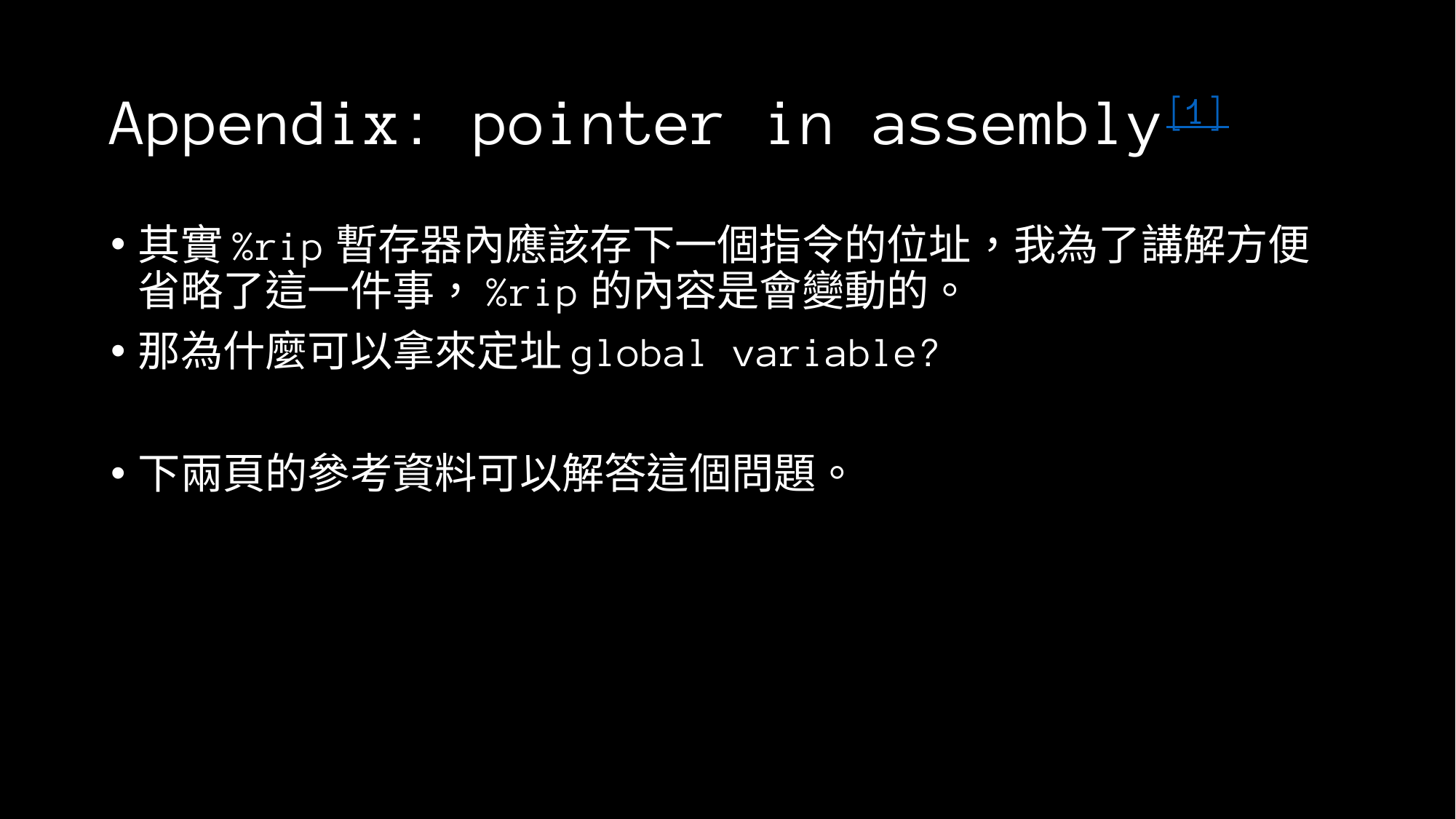

# Appendix: pointer in assembly[1]
其實%rip暫存器內應該存下一個指令的位址，我為了講解方便省略了這一件事，%rip的內容是會變動的。
那為什麼可以拿來定址global variable?

下兩頁的參考資料可以解答這個問題。